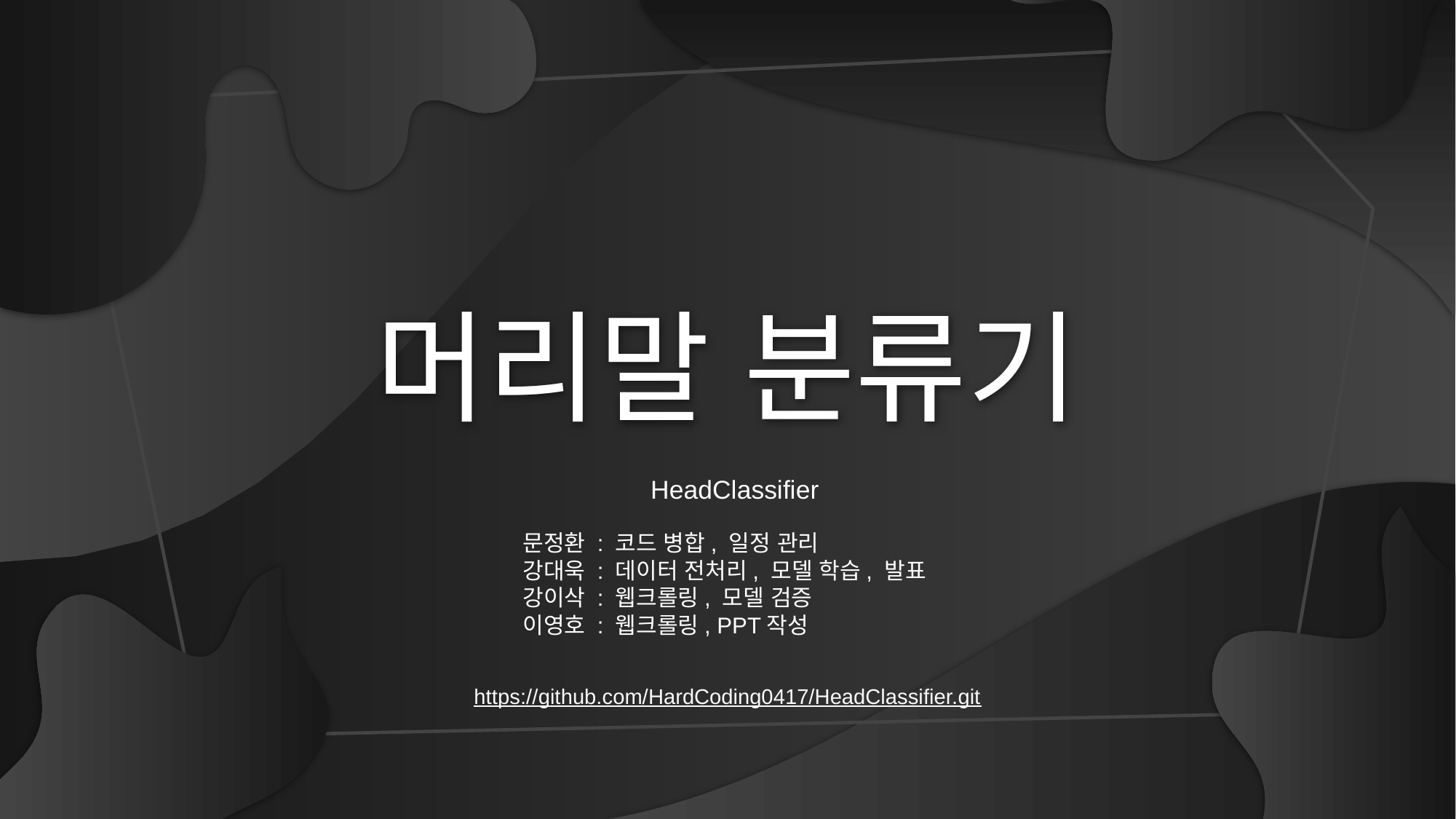

# 머리말 분류기
HeadClassifier

문정환 : 코드 병합, 일정 관리
강대욱 : 데이터 전처리, 모델 학습, 발표
강이삭 : 웹크롤링, 모델 검증
이영호 : 웹크롤링, PPT작성

https://github.com/HardCoding0417/HeadClassifier.git